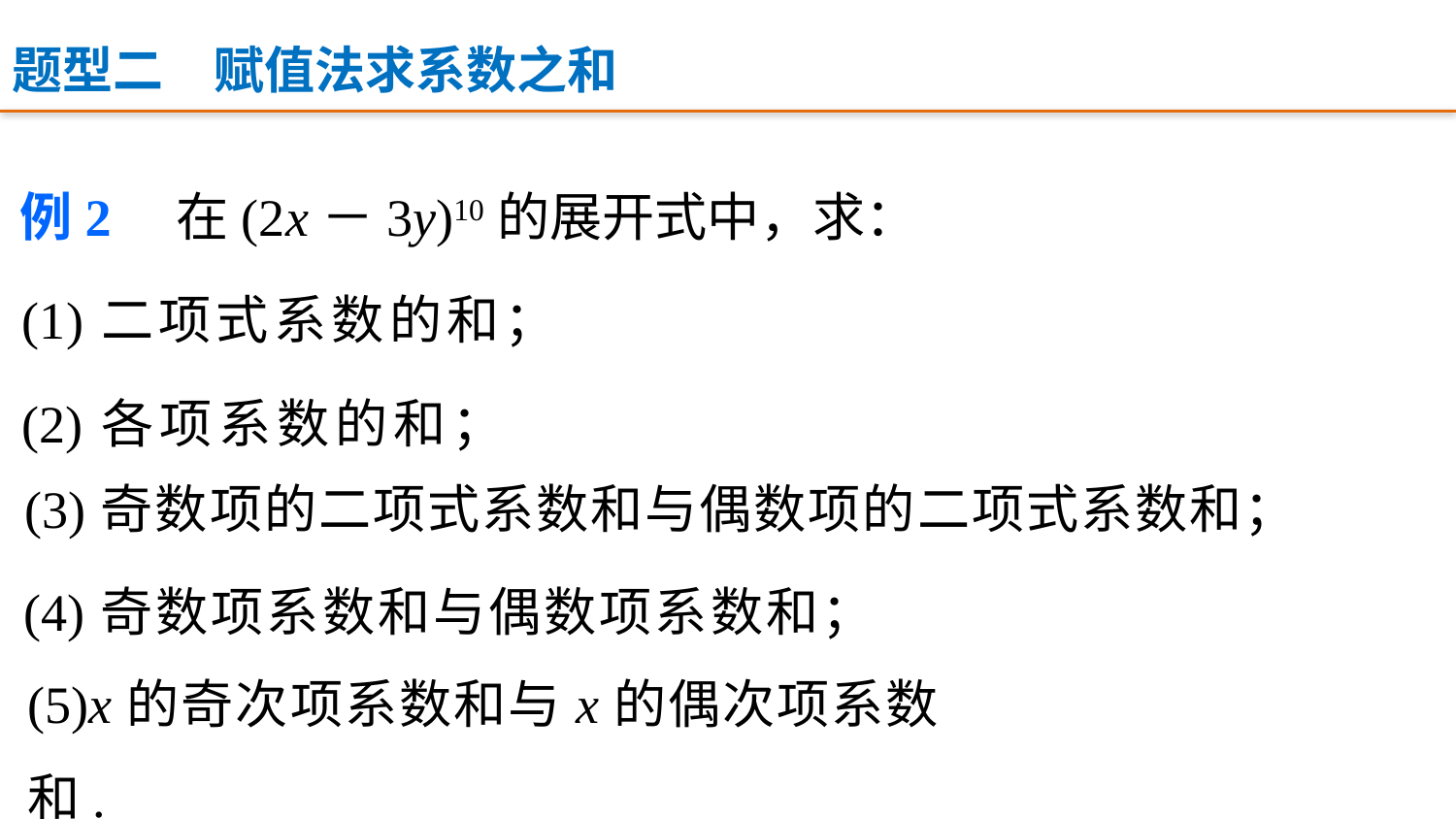

题型二　赋值法求系数之和
例2    在(2x－3y)10的展开式中，求：
(1)二项式系数的和；
(2)各项系数的和；
(3)奇数项的二项式系数和与偶数项的二项式系数和；
(4)奇数项系数和与偶数项系数和；
(5)x的奇次项系数和与x的偶次项系数和.